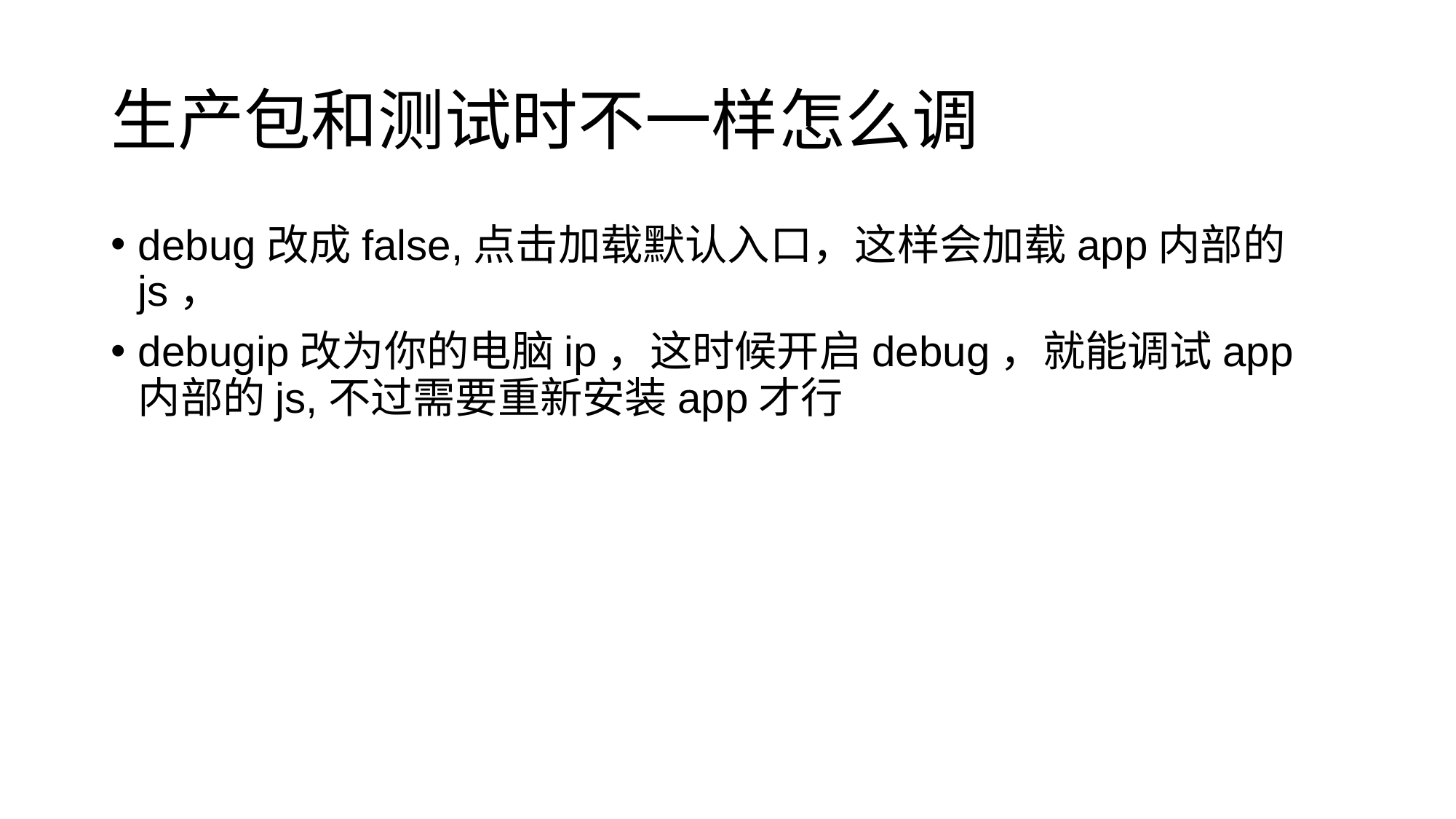

# 生产包和测试时不一样怎么调
debug改成false,点击加载默认入口，这样会加载app内部的js，
debugip改为你的电脑ip，这时候开启debug，就能调试app内部的js,不过需要重新安装app才行